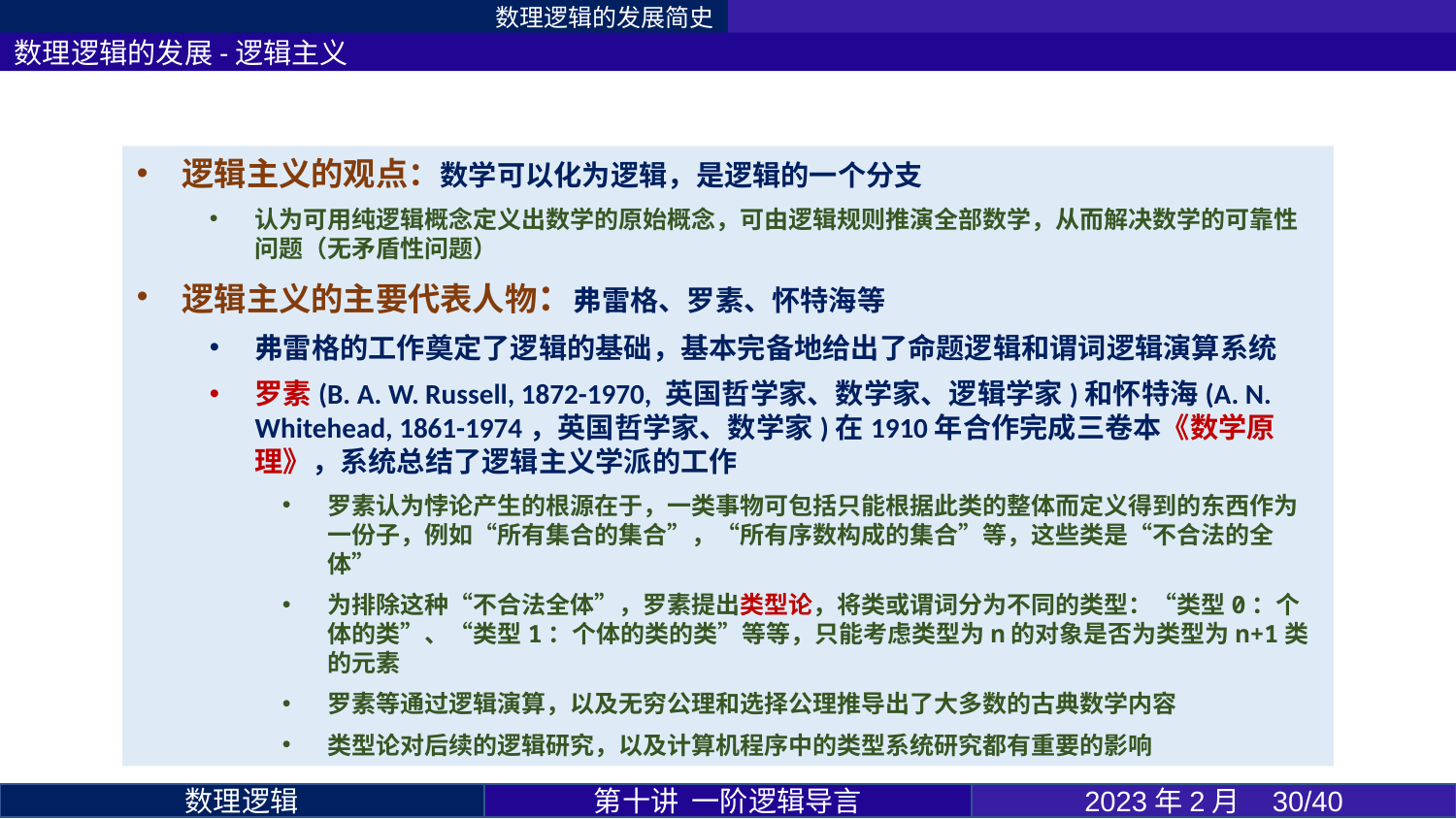

数理逻辑的发展简史
数理逻辑的发展-逻辑主义
逻辑主义的观点：数学可以化为逻辑，是逻辑的一个分支
认为可用纯逻辑概念定义出数学的原始概念，可由逻辑规则推演全部数学，从而解决数学的可靠性问题（无矛盾性问题）
逻辑主义的主要代表人物：弗雷格、罗素、怀特海等
弗雷格的工作奠定了逻辑的基础，基本完备地给出了命题逻辑和谓词逻辑演算系统
罗素(B. A. W. Russell, 1872-1970, 英国哲学家、数学家、逻辑学家)和怀特海(A. N. Whitehead, 1861-1974，英国哲学家、数学家)在1910年合作完成三卷本《数学原理》，系统总结了逻辑主义学派的工作
罗素认为悖论产生的根源在于，一类事物可包括只能根据此类的整体而定义得到的东西作为一份子，例如“所有集合的集合”，“所有序数构成的集合”等，这些类是“不合法的全体”
为排除这种“不合法全体”，罗素提出类型论，将类或谓词分为不同的类型：“类型0：个体的类”、“类型1：个体的类的类”等等，只能考虑类型为n的对象是否为类型为n+1类的元素
罗素等通过逻辑演算，以及无穷公理和选择公理推导出了大多数的古典数学内容
类型论对后续的逻辑研究，以及计算机程序中的类型系统研究都有重要的影响
第十讲  一阶逻辑导言
2023年2月    30/40
数理逻辑